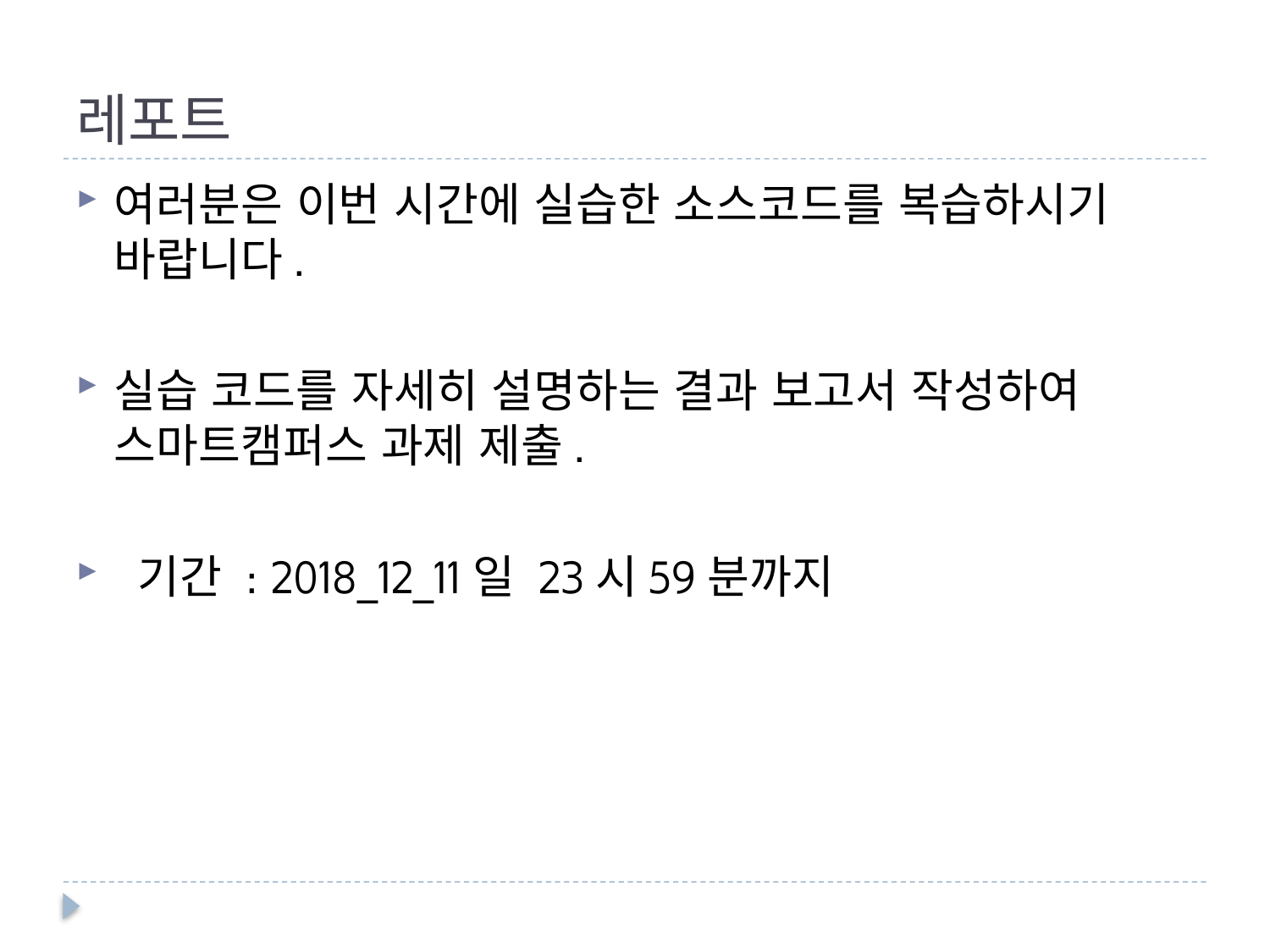

# 레포트
여러분은 이번 시간에 실습한 소스코드를 복습하시기 바랍니다.

실습 코드를 자세히 설명하는 결과 보고서 작성하여 스마트캠퍼스 과제 제출.

 기간 : 2018_12_11일 23시59분까지